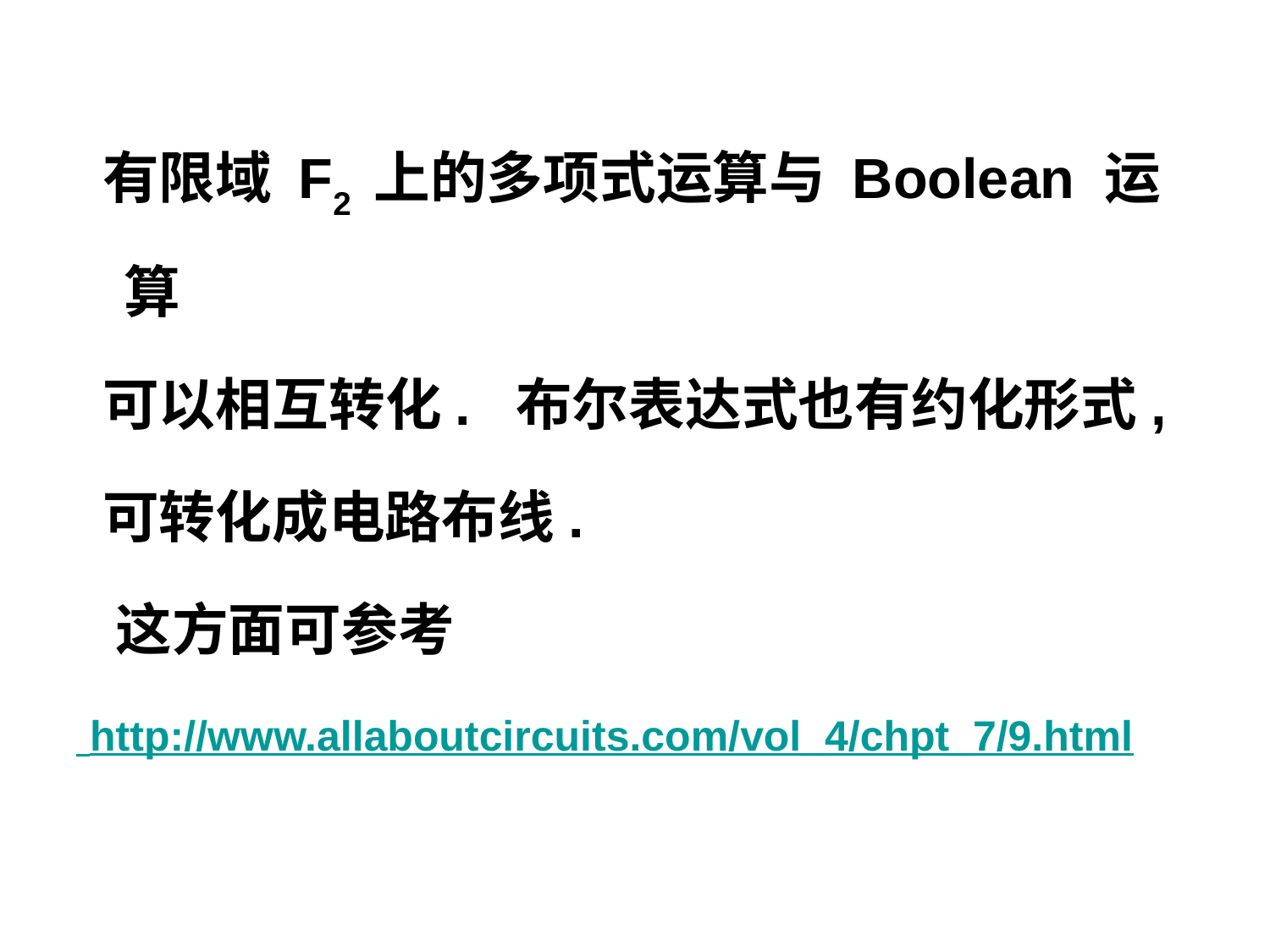

有限域 F2 上的多项式运算与 Boolean 运算
 可以相互转化.  布尔表达式也有约化形式,
 可转化成电路布线.
  这方面可参考
 http://www.allaboutcircuits.com/vol_4/chpt_7/9.html